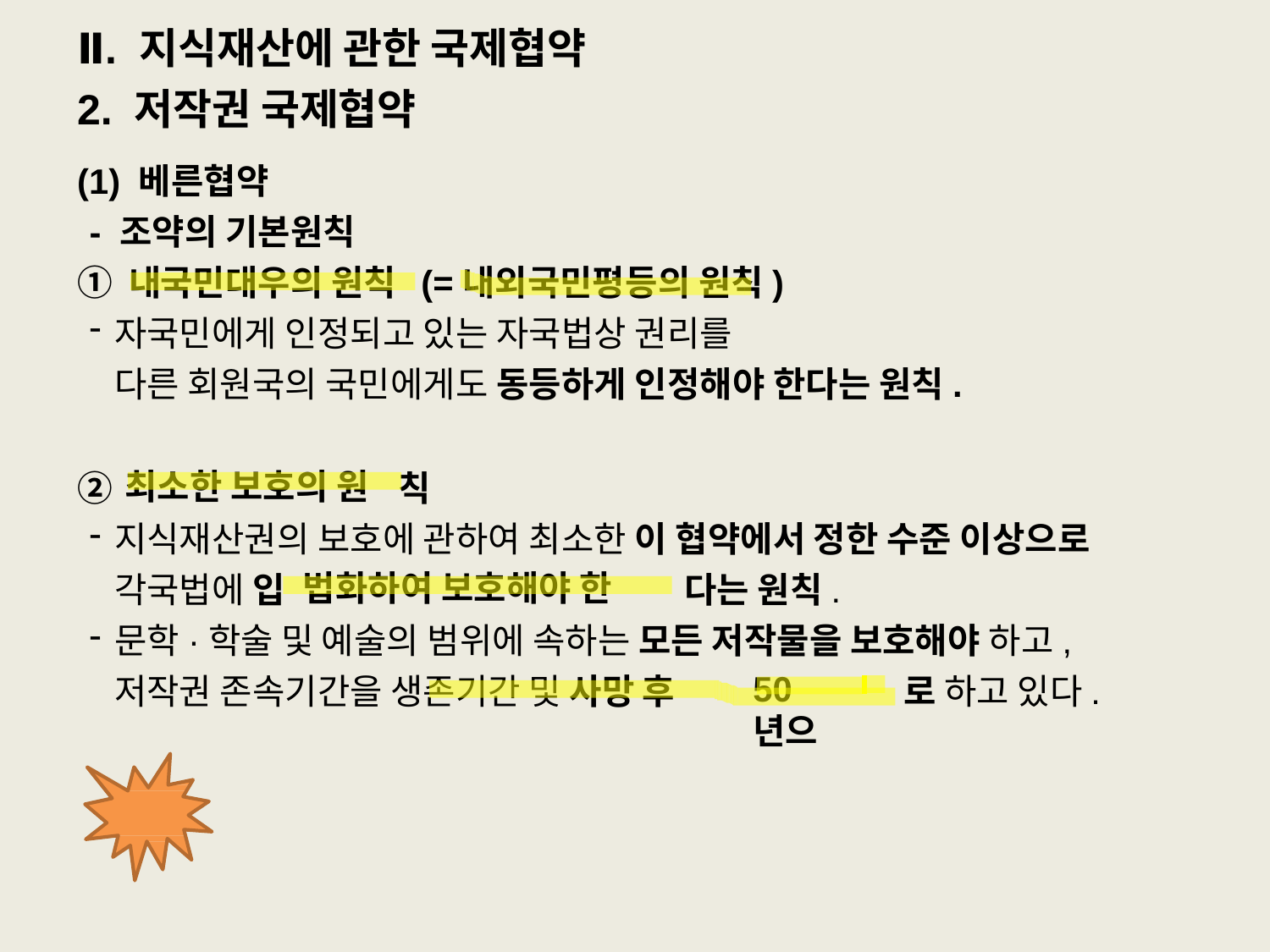

# Ⅱ. 지식재산에 관한 국제협약
2. 저작권 국제협약
(1) 베른협약
- 조약의 기본원칙
① 내	(=내외국민평등의 원칙)
자국민에게 인정되고 있는 자국법상 권리를
다른 회원국의 국민에게도 동등하게 인정해야 한다는 원칙.

②	칙
지식재산권의 보호에 관하여 최소한 이 협약에서 정한 수준 이상으로
각국법에 입	다는 원칙.
문학·학술 및 예술의 범위에 속하는 모든 저작물을 보호해야 하고,  저작권 존속기간을 생존기간 및 사망 후	로 하고 있다.
국민대우의 원칙

최소한 보호의 원

법화하여 보호해야 한

50년으